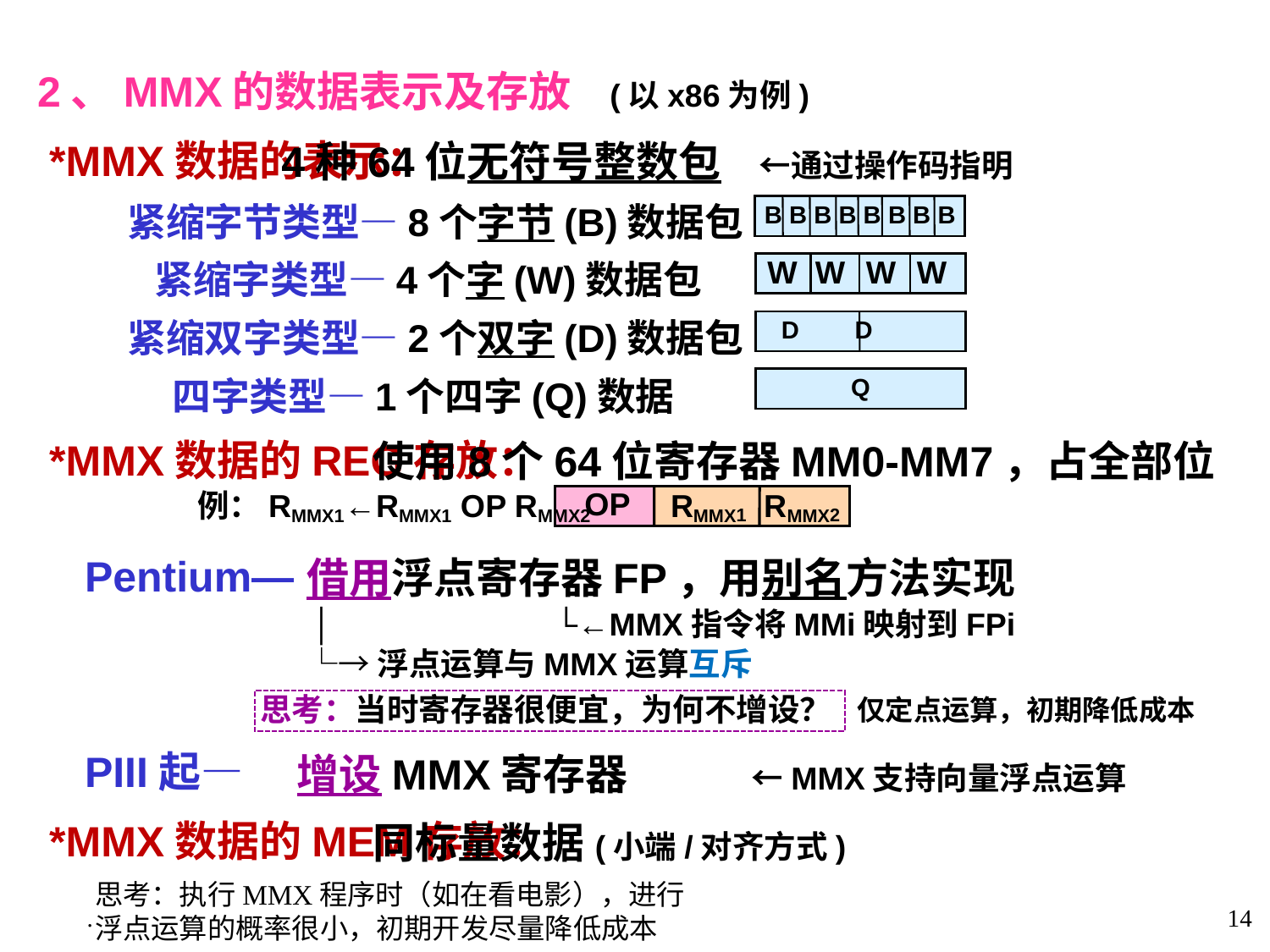

2、MMX的数据表示及存放   (以x86为例)
 *MMX数据的表示：

 *MMX数据的REG存放：

    Pentium—

    PIII起—
 *MMX数据的MEM存放：
             4种64位无符号整数包    ←通过操作码指明
紧缩字节类型—8个字节(B)数据包
  紧缩字类型—4个字(W)数据包
紧缩双字类型—2个双字(D)数据包
    四字类型—1个四字(Q)数据
B B B B B B B B
 W  W   W   W
   D        D
Q
         使用8个64位寄存器MM0-MM7，占全部位

  借用浮点寄存器FP，用别名方法实现
    │                         └←MMX指令将MMi映射到FPi
    └→浮点运算与MMX运算互斥

 增设MMX寄存器             ←MMX支持向量浮点运算
         同标量数据(小端/对齐方式)
OP
 RMMX1  RMMX2
例：RMMX1←RMMX1 OP RMMX2
思考：当时寄存器很便宜，为何不增设？
仅定点运算，初期降低成本
思考：执行MMX程序时（如在看电影），进行浮点运算的概率很小，初期开发尽量降低成本
.
14